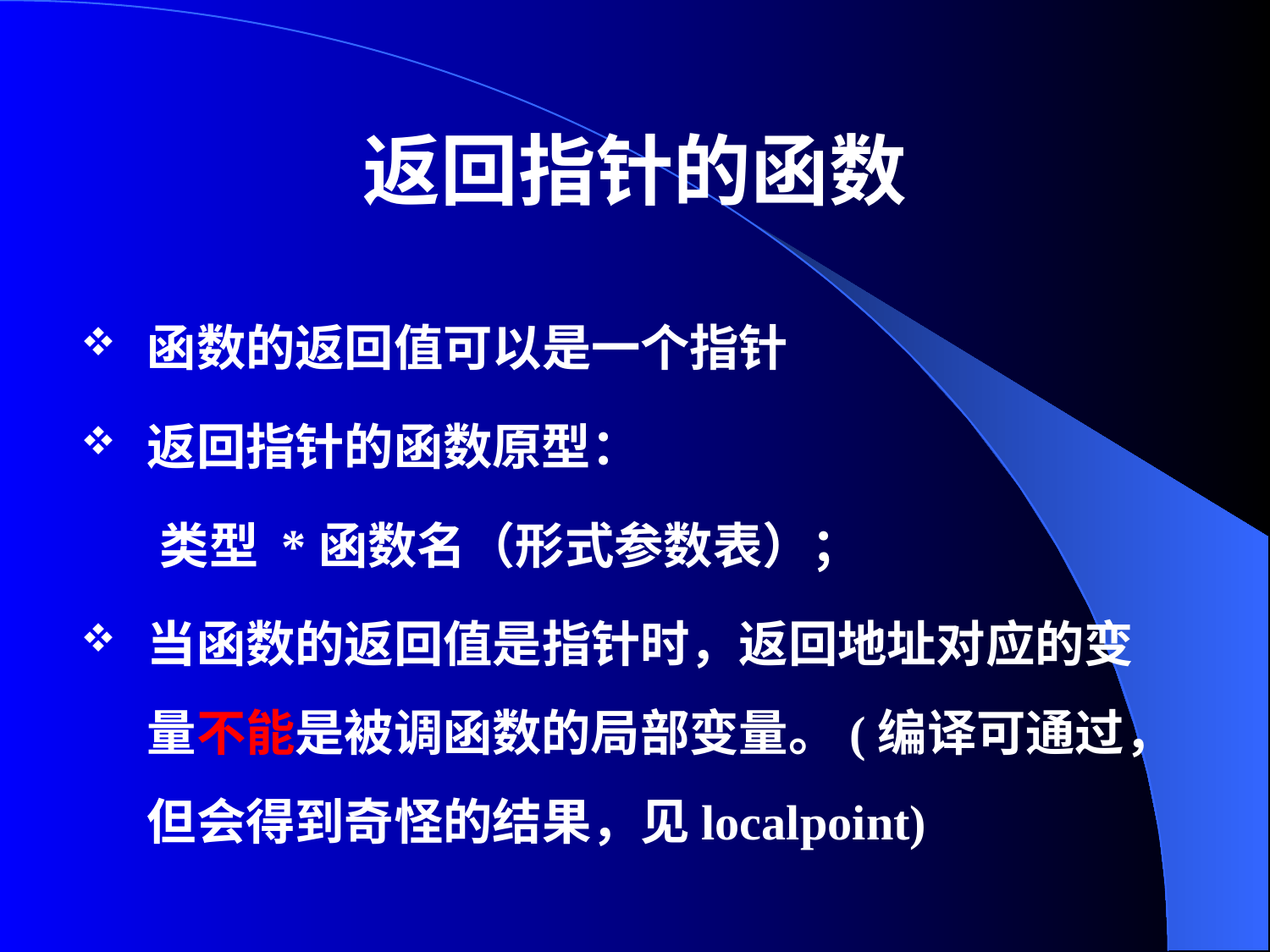

# 返回指针的函数
函数的返回值可以是一个指针
返回指针的函数原型：
      类型 *函数名（形式参数表）；
当函数的返回值是指针时，返回地址对应的变量不能是被调函数的局部变量。(编译可通过，但会得到奇怪的结果，见localpoint)